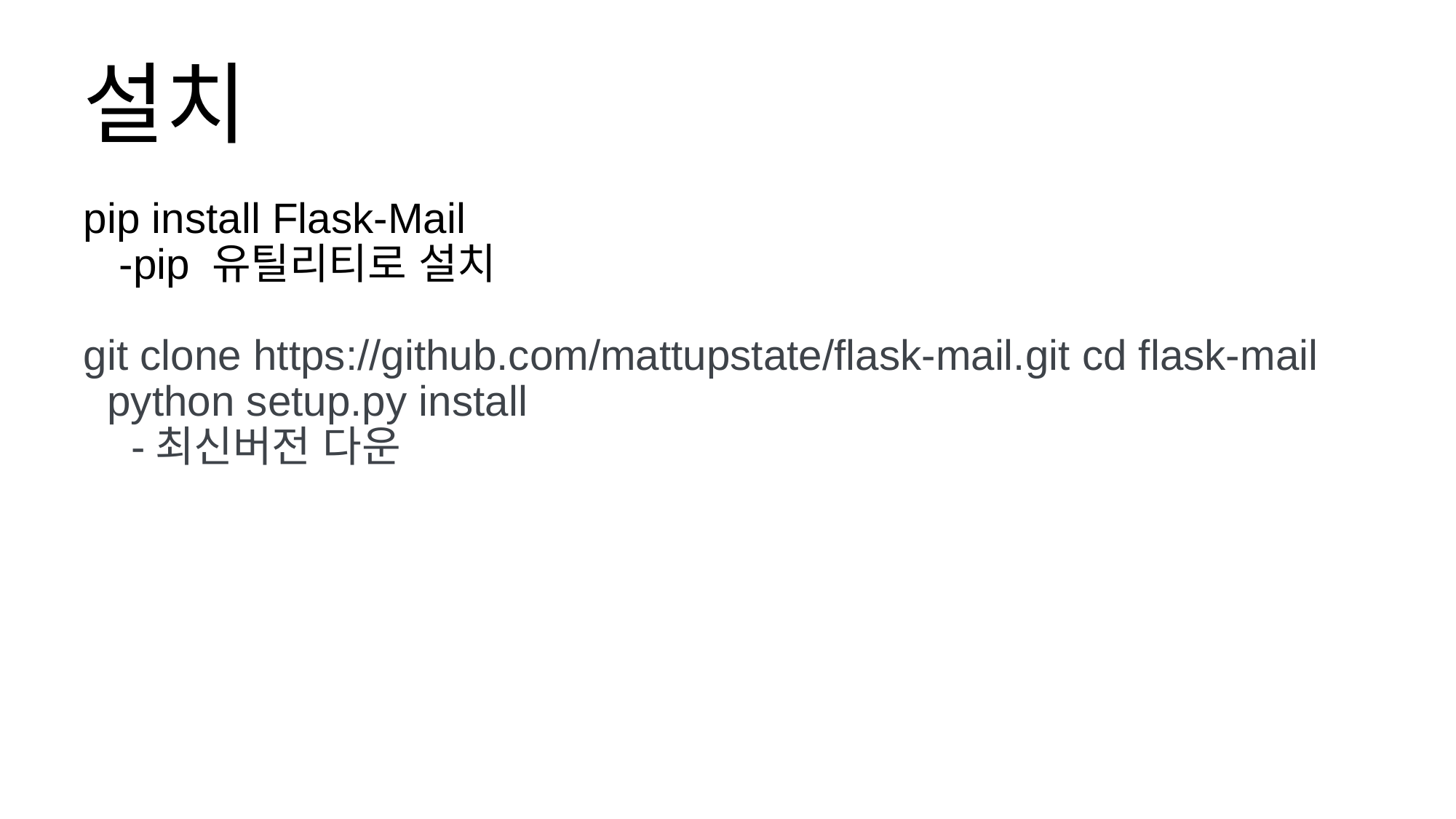

# 설치
pip install Flask-Mail
   -pip 유틸리티로 설치

git clone https://github.com/mattupstate/flask-mail.git cd flask-mail
  python setup.py install
    -최신버전 다운